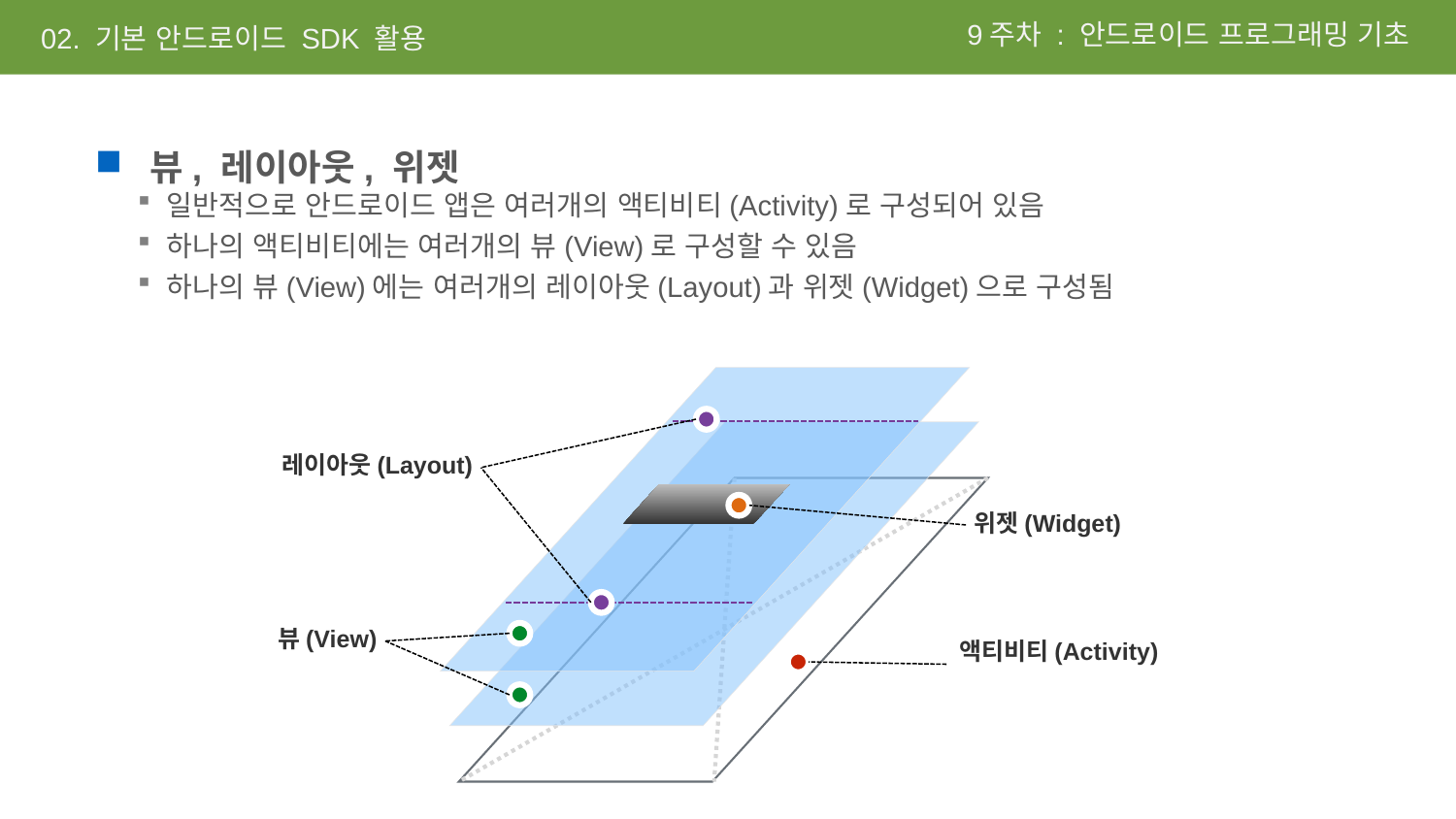

9주차 : 안드로이드 프로그래밍 기초
02. 기본 안드로이드 SDK 활용
뷰, 레이아웃, 위젯
일반적으로 안드로이드 앱은 여러개의 액티비티(Activity)로 구성되어 있음
하나의 액티비티에는 여러개의 뷰(View)로 구성할 수 있음
하나의 뷰(View)에는 여러개의 레이아웃(Layout)과 위젯(Widget)으로 구성됨

레이아웃(Layout)

위젯(Widget)

뷰(View)

액티비티(Activity)